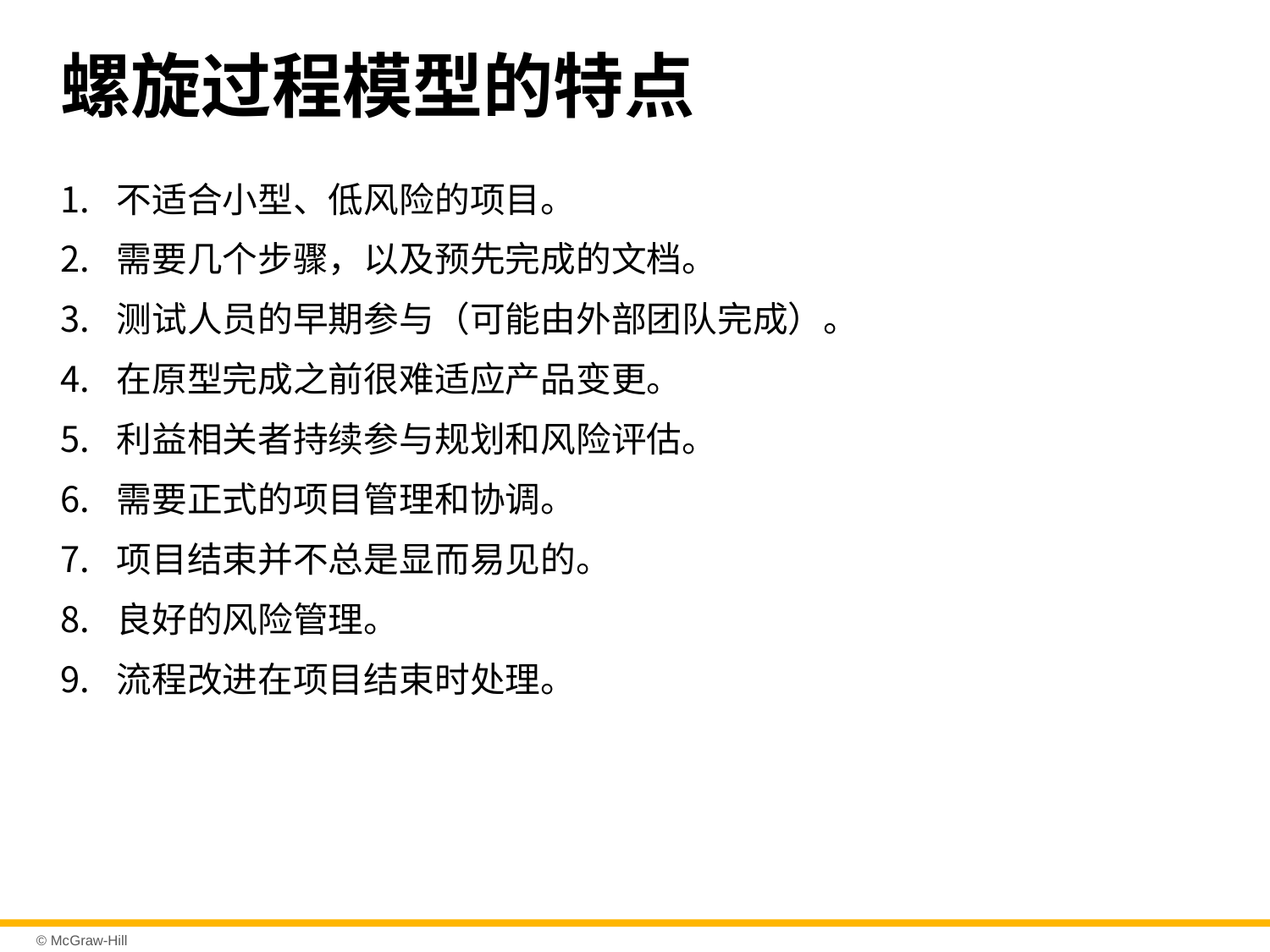

# 螺旋过程模型的特点
不适合小型、低风险的项目。
需要几个步骤，以及预先完成的文档。
测试人员的早期参与（可能由外部团队完成）。
在原型完成之前很难适应产品变更。
利益相关者持续参与规划和风险评估。
需要正式的项目管理和协调。
项目结束并不总是显而易见的。
良好的风险管理。
流程改进在项目结束时处理。
7